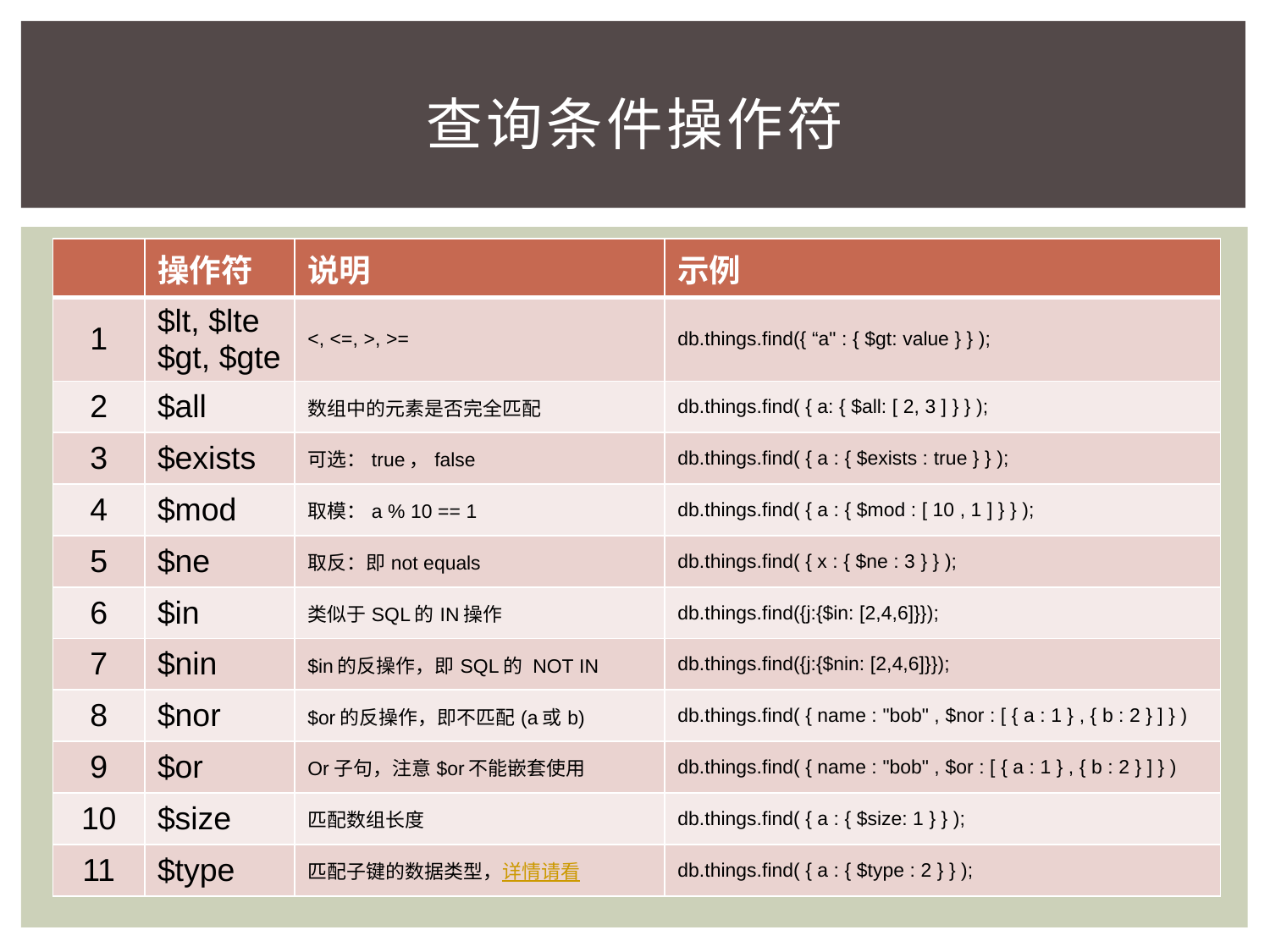

# 查询条件操作符
|  | 操作符 | 说明 | 示例 |
| --- | --- | --- | --- |
| 1 | $lt, $lte $gt, $gte | <, <=, >, >= | db.things.find({ “a" : { $gt: value } } ); |
| 2 | $all | 数组中的元素是否完全匹配 | db.things.find( { a: { $all: [ 2, 3 ] } } ); |
| 3 | $exists | 可选：true，false | db.things.find( { a : { $exists : true } } ); |
| 4 | $mod | 取模：a % 10 == 1 | db.things.find( { a : { $mod : [ 10 , 1 ] } } ); |
| 5 | $ne | 取反：即not equals | db.things.find( { x : { $ne : 3 } } ); |
| 6 | $in | 类似于SQL的IN操作 | db.things.find({j:{$in: [2,4,6]}}); |
| 7 | $nin | $in的反操作，即SQL的 NOT IN | db.things.find({j:{$nin: [2,4,6]}}); |
| 8 | $nor | $or的反操作，即不匹配(a或b) | db.things.find( { name : "bob" , $nor : [ { a : 1 } , { b : 2 } ] } ) |
| 9 | $or | Or子句，注意$or不能嵌套使用 | db.things.find( { name : "bob" , $or : [ { a : 1 } , { b : 2 } ] } ) |
| 10 | $size | 匹配数组长度 | db.things.find( { a : { $size: 1 } } ); |
| 11 | $type | 匹配子键的数据类型，详情请看 | db.things.find( { a : { $type : 2 } } ); |